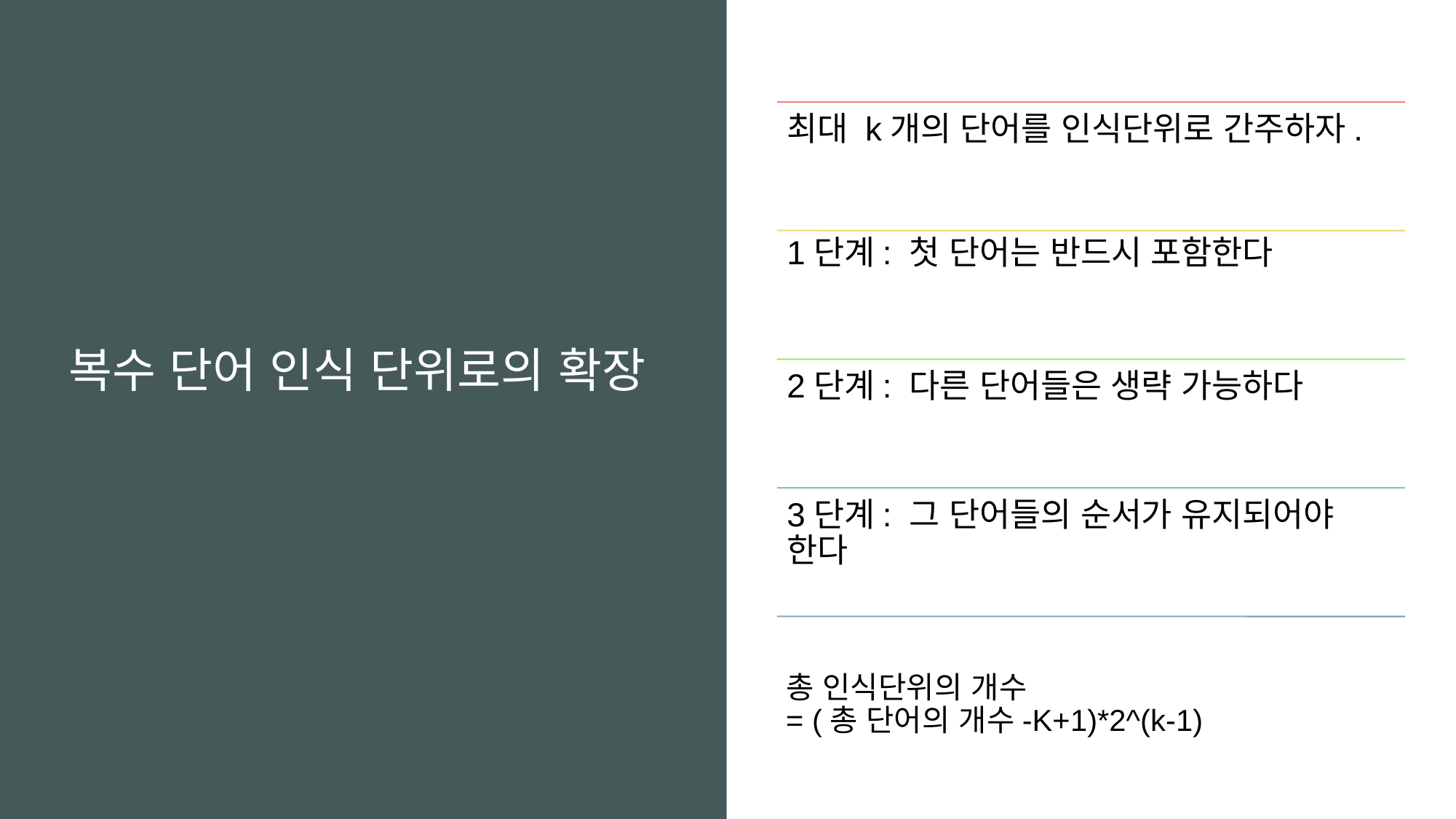

# 복수 단어 인식 단위로의 확장
최대 k개의 단어를 인식단위로 간주하자.
1단계: 첫 단어는 반드시 포함한다
2단계: 다른 단어들은 생략 가능하다
3단계: 그 단어들의 순서가 유지되어야 한다

총 인식단위의 개수
= (총 단어의 개수-K+1)*2^(k-1)